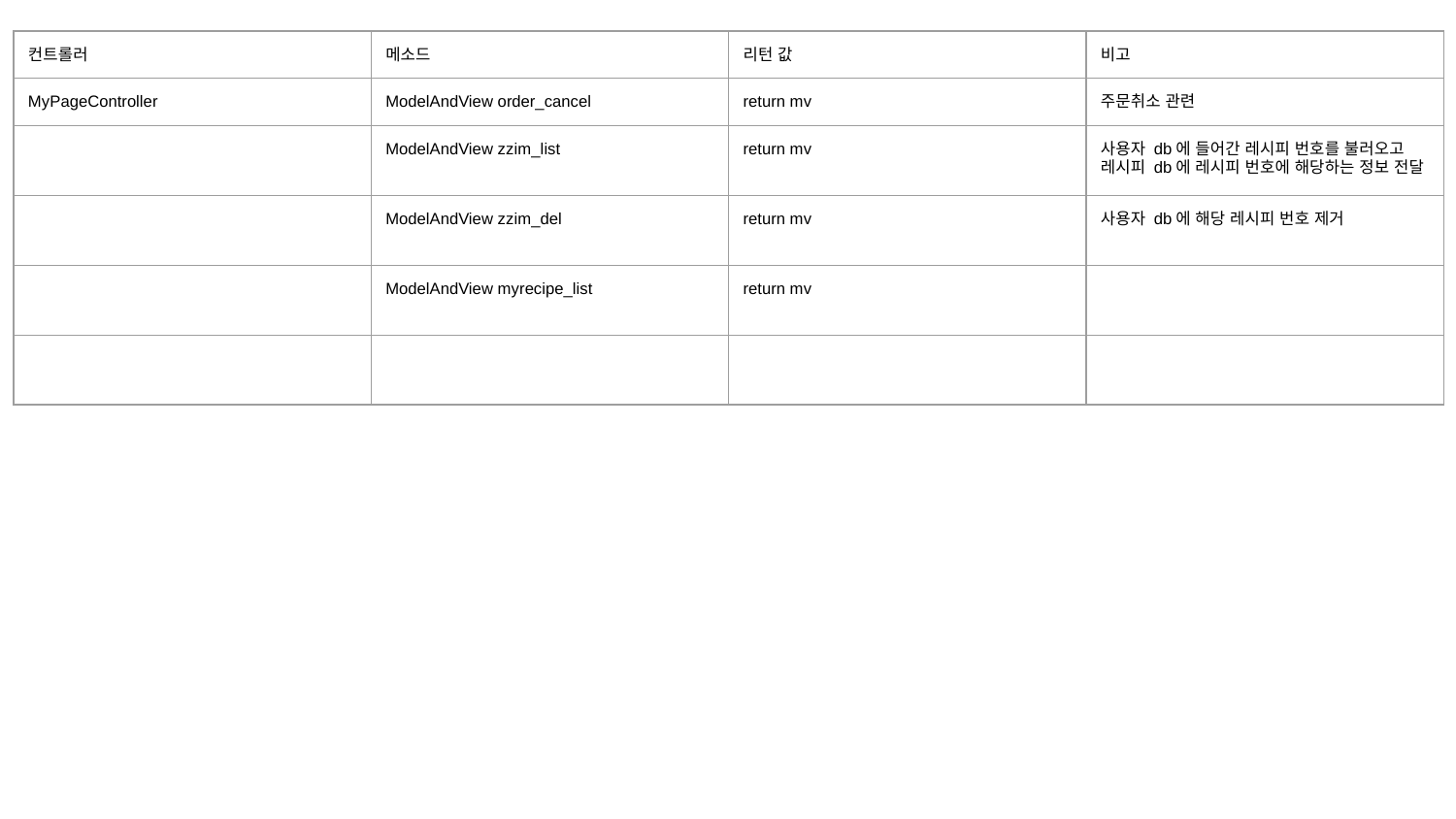

| 컨트롤러 | 메소드 | 리턴 값 | 비고 |
| --- | --- | --- | --- |
| MyPageController | ModelAndView order\_cancel | return mv | 주문취소 관련 |
|  | ModelAndView zzim\_list | return mv | 사용자 db에 들어간 레시피 번호를 불러오고 레시피 db에 레시피 번호에 해당하는 정보 전달 |
|  | ModelAndView zzim\_del | return mv | 사용자 db에 해당 레시피 번호 제거 |
|  | ModelAndView myrecipe\_list | return mv |  |
|  |  |  |  |